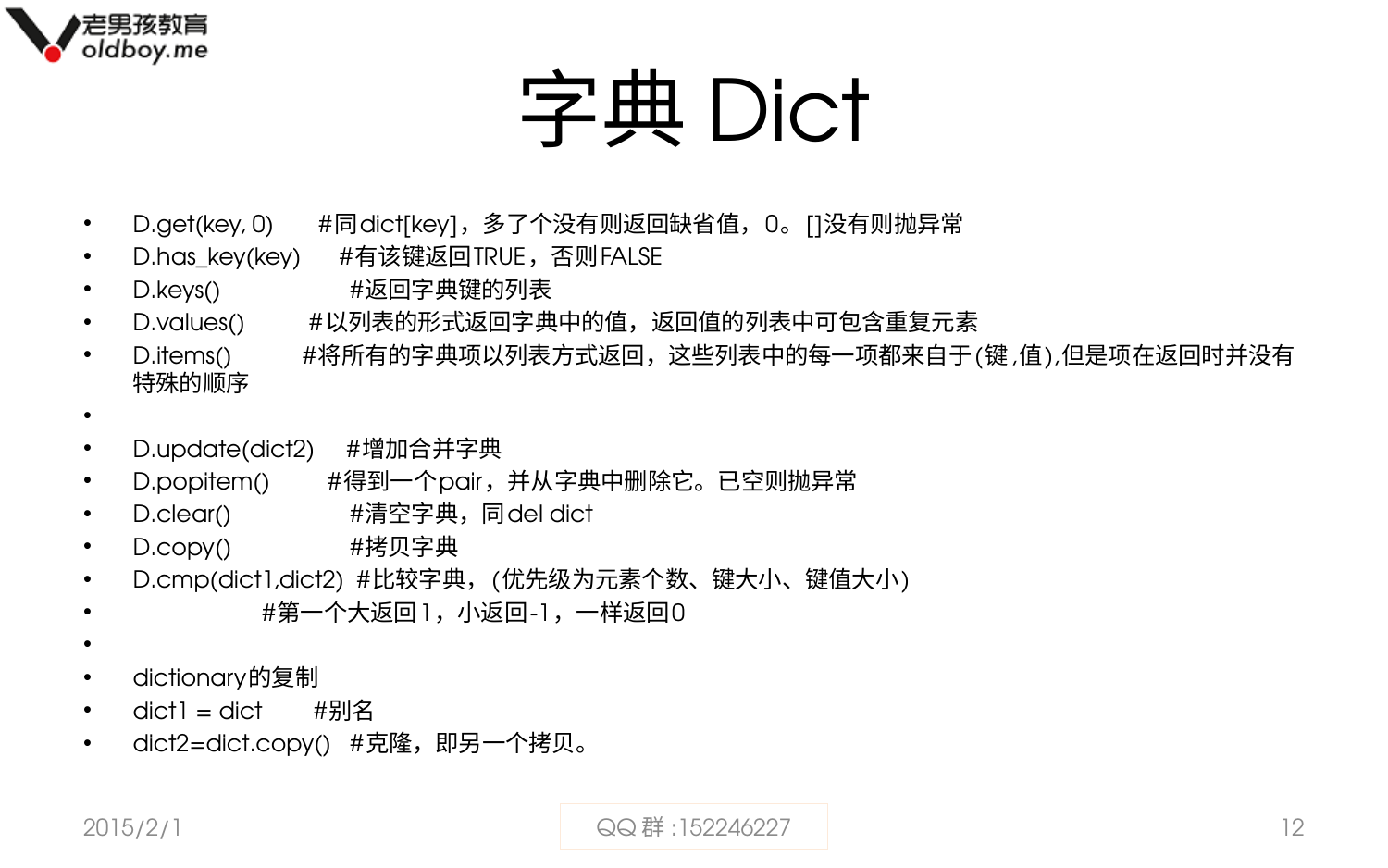

# 字典Dict
D.get(key, 0)       #同dict[key]，多了个没有则返回缺省值，0。[]没有则抛异常
D.has_key(key)      #有该键返回TRUE，否则FALSE
D.keys()           	 #返回字典键的列表
D.values()          #以列表的形式返回字典中的值，返回值的列表中可包含重复元素
D.items()           #将所有的字典项以列表方式返回，这些列表中的每一项都来自于(键,值),但是项在返回时并没有特殊的顺序

D.update(dict2)     #增加合并字典
D.popitem()         #得到一个pair，并从字典中删除它。已空则抛异常
D.clear()          	 #清空字典，同del dict
D.copy()           	 #拷贝字典
D.cmp(dict1,dict2)  #比较字典，(优先级为元素个数、键大小、键值大小)
                    #第一个大返回1，小返回-1，一样返回0

dictionary的复制
dict1 = dict        #别名
dict2=dict.copy()   #克隆，即另一个拷贝。

2015/2/1
QQ群:152246227
12